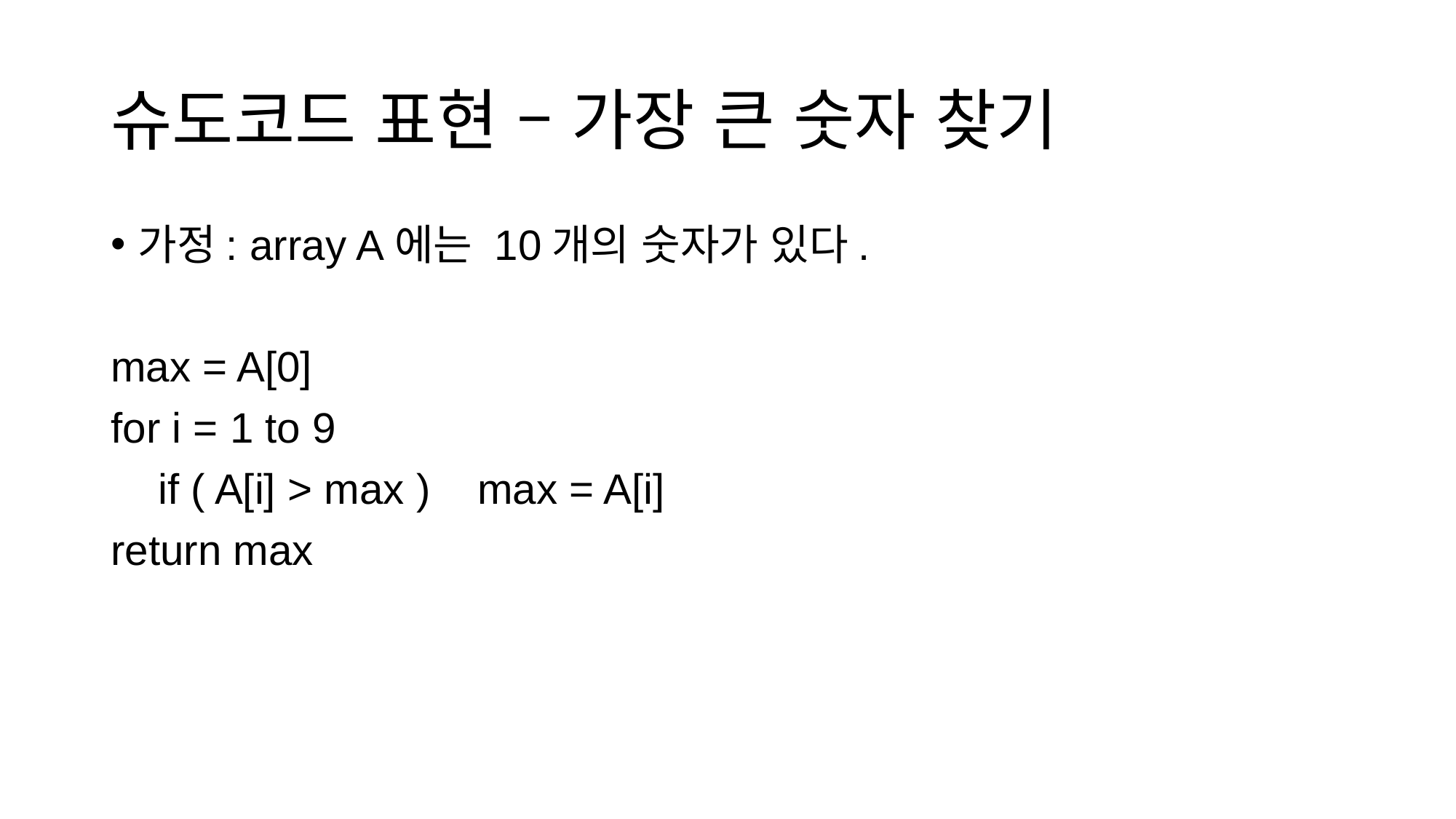

슈도코드 표현 – 가장 큰 숫자 찾기
가정: array A에는 10개의 숫자가 있다.

max = A[0]
for i = 1 to 9
    if ( A[i] > max )    max = A[i]
return max